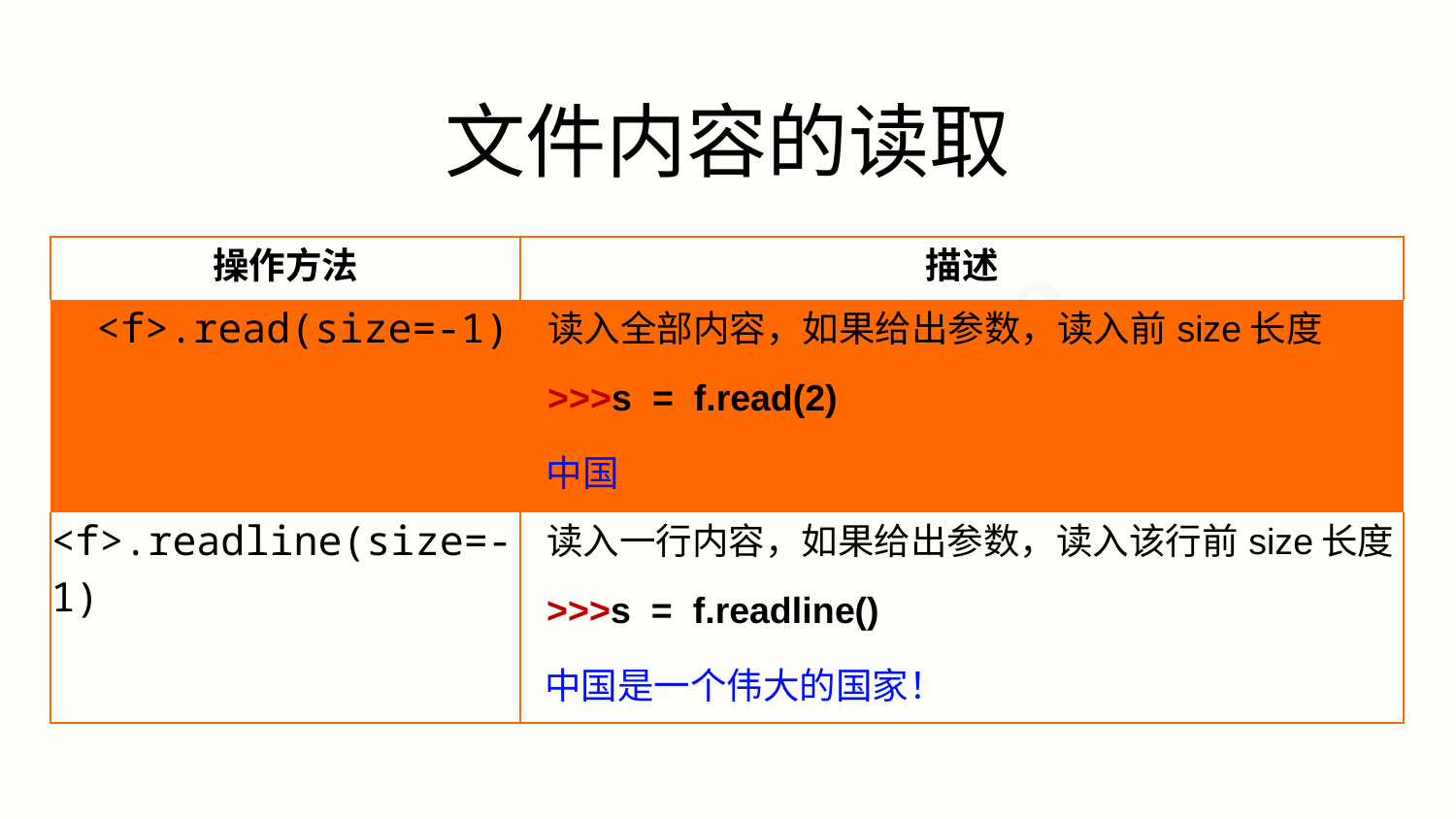

# 文件内容的读取
| 操作方法 | 描述 |
| --- | --- |
| <f>.read(size=-1) | 读入全部内容，如果给出参数，读入前size长度 >>>s = f.read(2) 中国 |
| <f>.readline(size=-1) | 读入一行内容，如果给出参数，读入该行前size长度 >>>s = f.readline() 中国是一个伟大的国家！ |